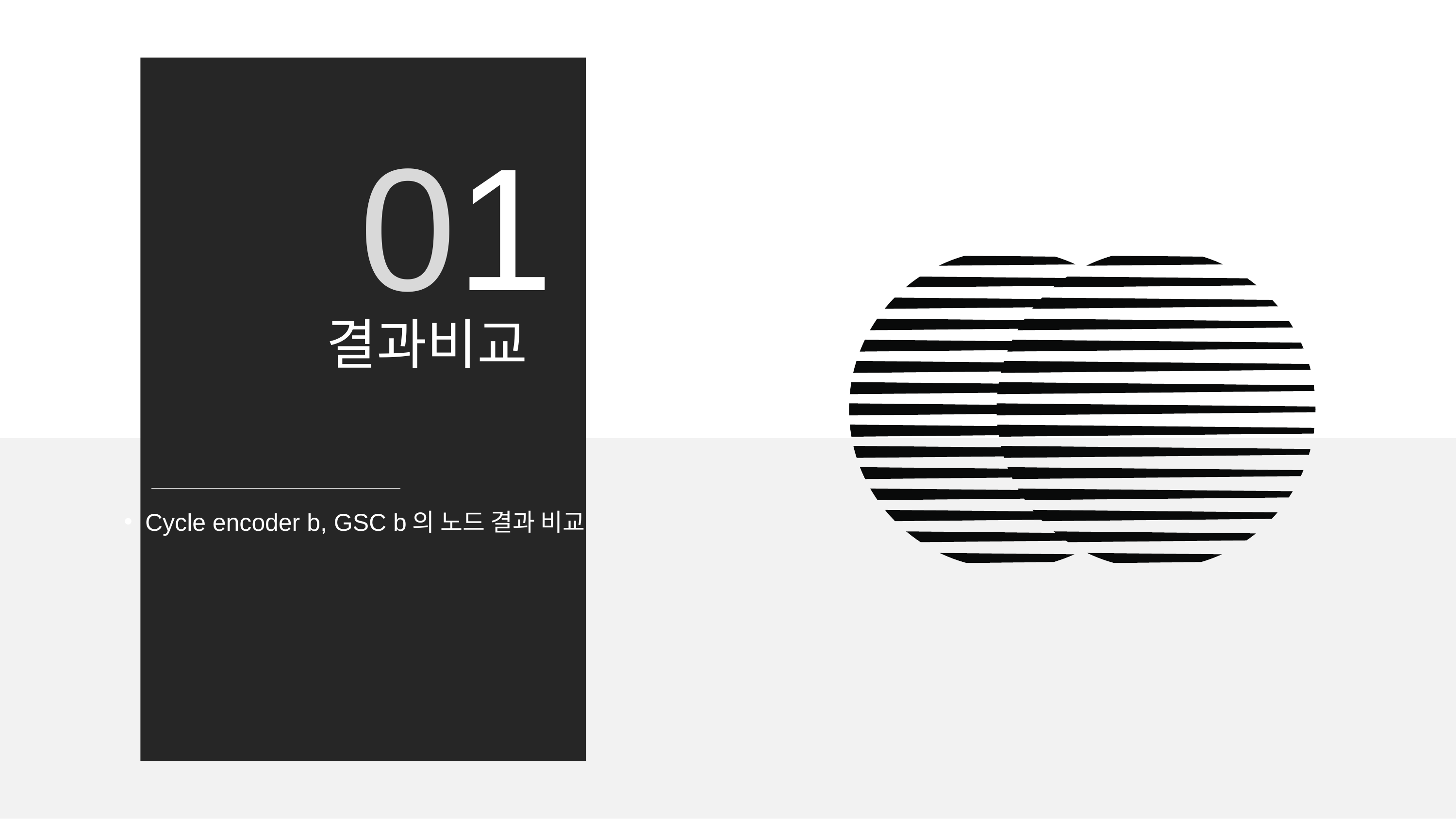

01
결과비교
Cycle encoder b, GSC b의 노드 결과 비교